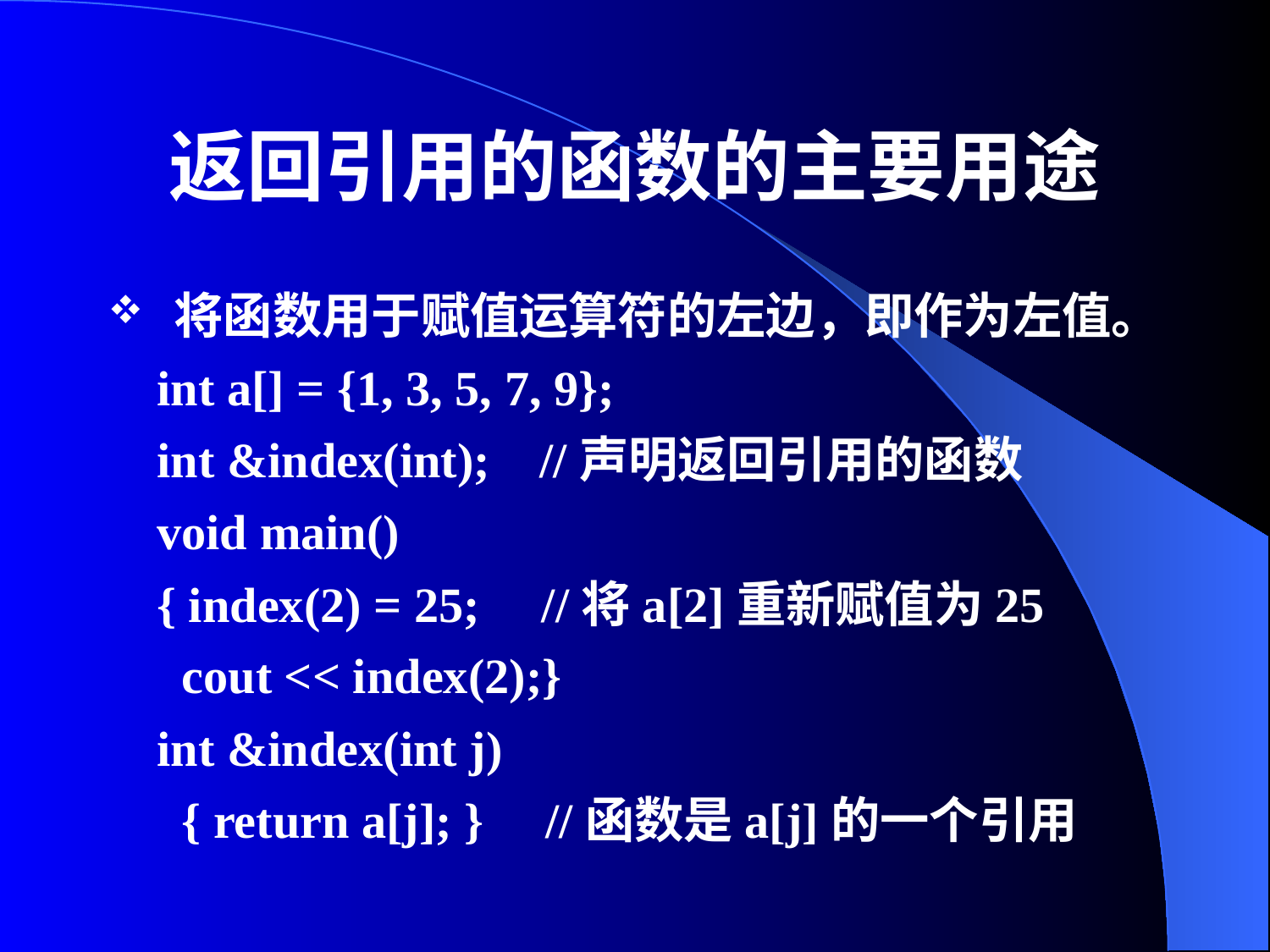

# 返回引用的函数的主要用途
将函数用于赋值运算符的左边，即作为左值。
    int a[] = {1, 3, 5, 7, 9};
    int &index(int);    //声明返回引用的函数
    void main()
    { index(2) = 25;     //将a[2]重新赋值为25
      cout << index(2);}
    int &index(int j)
      { return a[j]; }     //函数是a[j]的一个引用